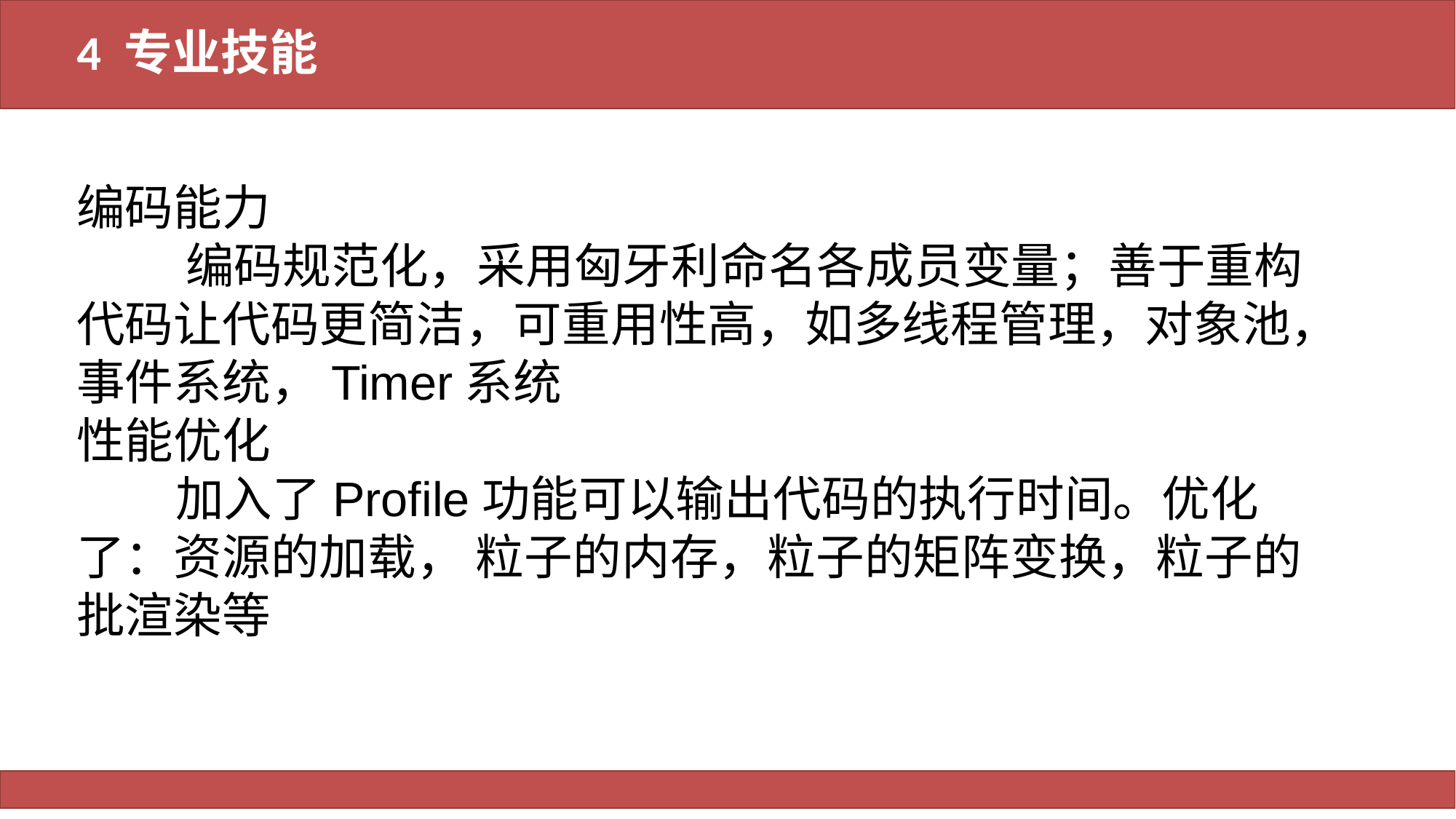

# 4 专业技能
编码能力
	编码规范化，采用匈牙利命名各成员变量；善于重构代码让代码更简洁，可重用性高，如多线程管理，对象池，事件系统，Timer系统
性能优化
        加入了Profile功能可以输出代码的执行时间。优化了：资源的加载， 粒子的内存，粒子的矩阵变换，粒子的批渲染等